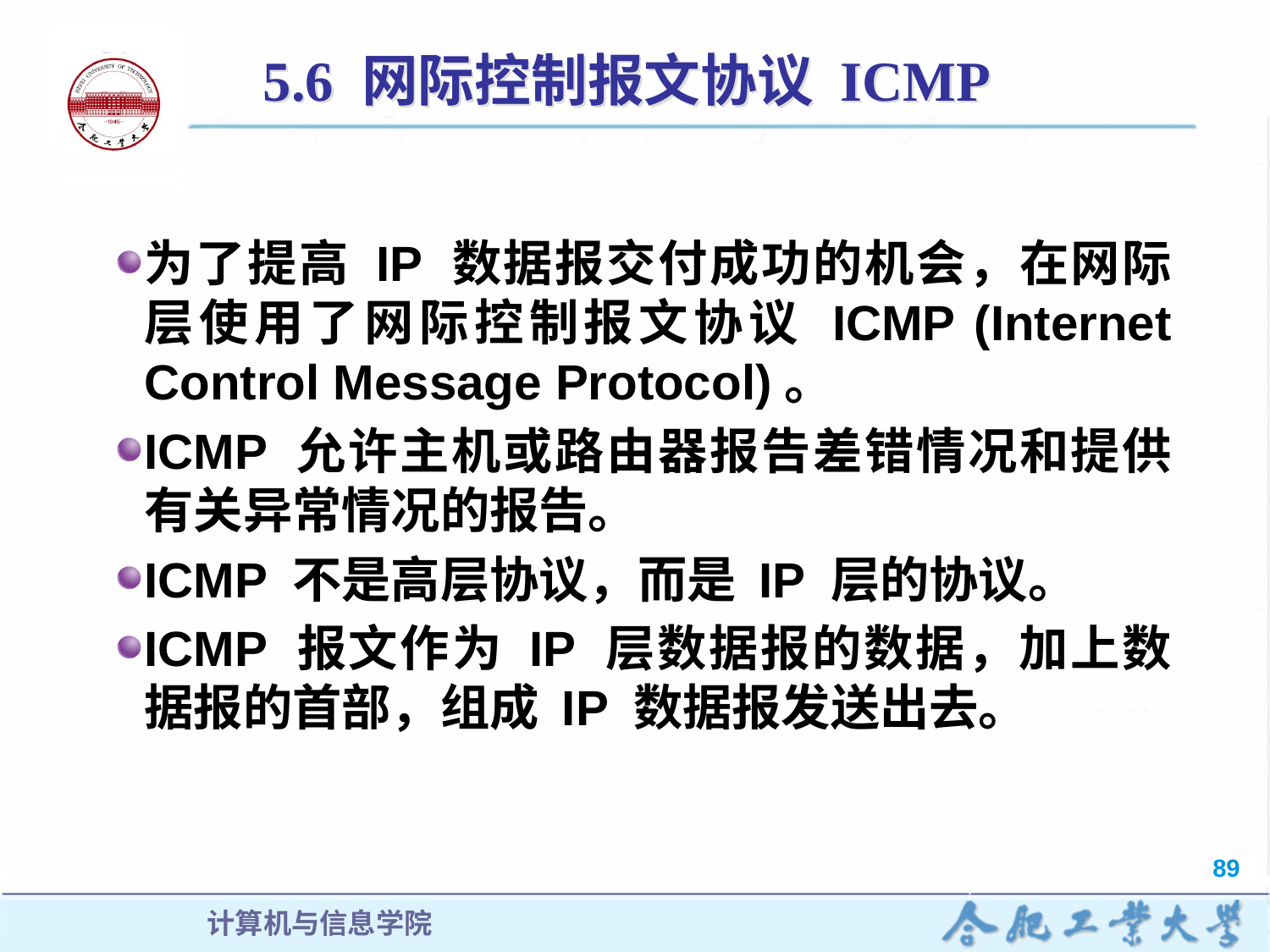

# 5.6 网际控制报文协议 ICMP
为了提高 IP 数据报交付成功的机会，在网际层使用了网际控制报文协议 ICMP (Internet Control Message Protocol)。
ICMP 允许主机或路由器报告差错情况和提供有关异常情况的报告。
ICMP 不是高层协议，而是 IP 层的协议。
ICMP 报文作为 IP 层数据报的数据，加上数据报的首部，组成 IP 数据报发送出去。